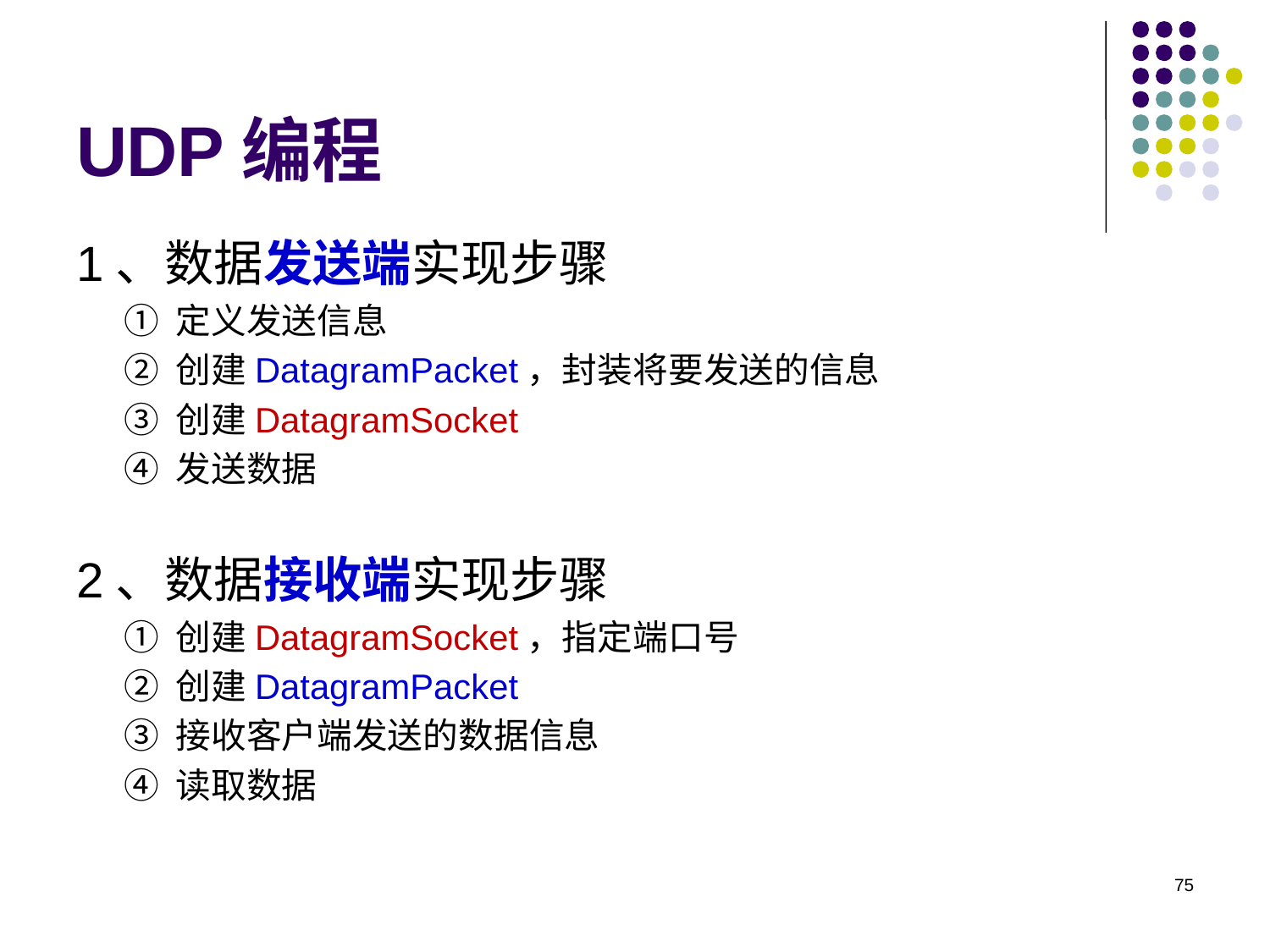

# UDP编程
1、数据发送端实现步骤
① 定义发送信息
② 创建DatagramPacket，封装将要发送的信息
③ 创建DatagramSocket
④ 发送数据

2、数据接收端实现步骤
① 创建DatagramSocket，指定端口号
② 创建DatagramPacket
③ 接收客户端发送的数据信息
④ 读取数据

75